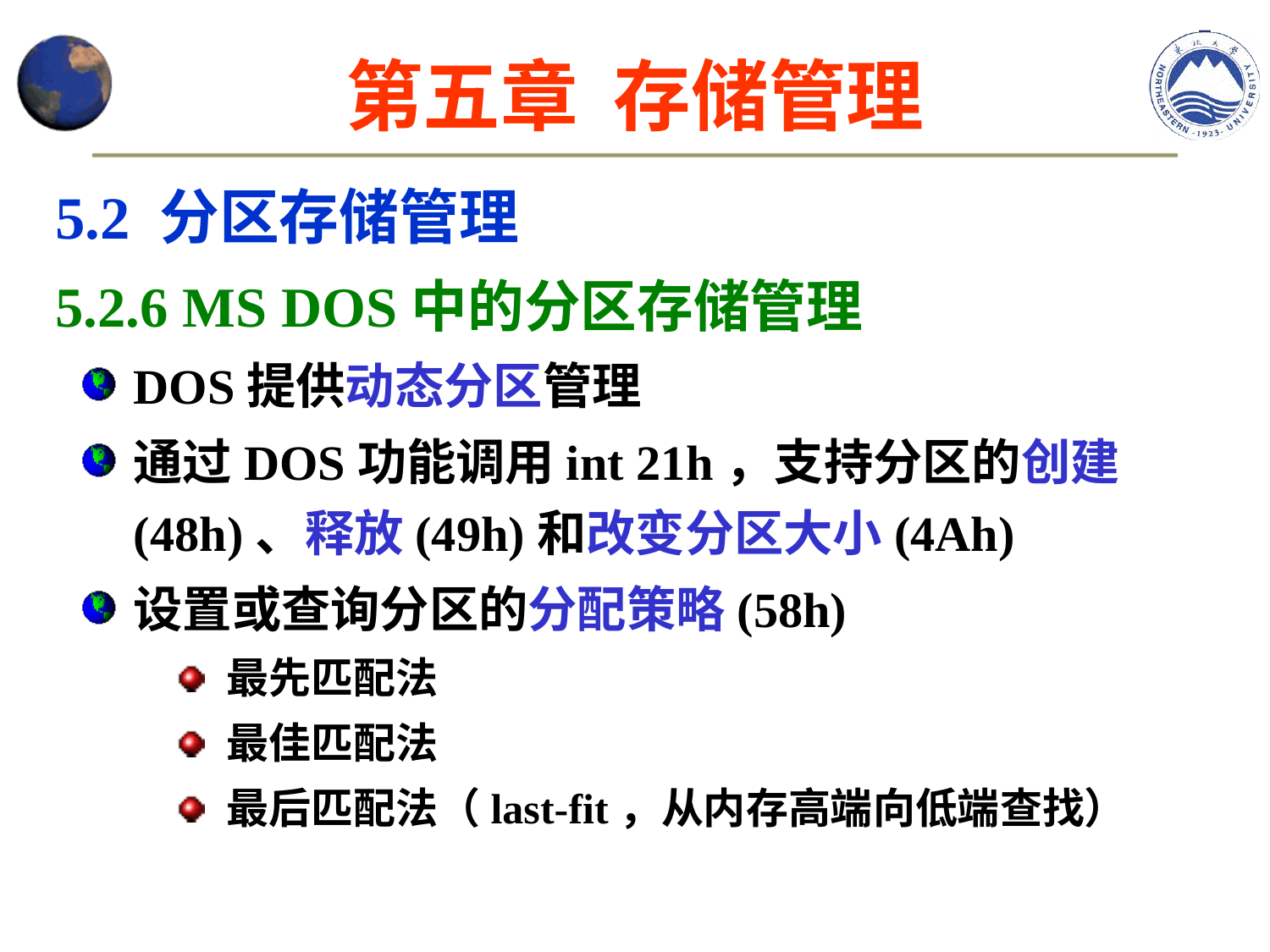

第五章  存储管理
5.2 分区存储管理
5.2.6 MS DOS中的分区存储管理
DOS提供动态分区管理
通过DOS功能调用int 21h，支持分区的创建(48h)、释放(49h)和改变分区大小(4Ah)
设置或查询分区的分配策略(58h)
最先匹配法
最佳匹配法
最后匹配法（last-fit，从内存高端向低端查找）